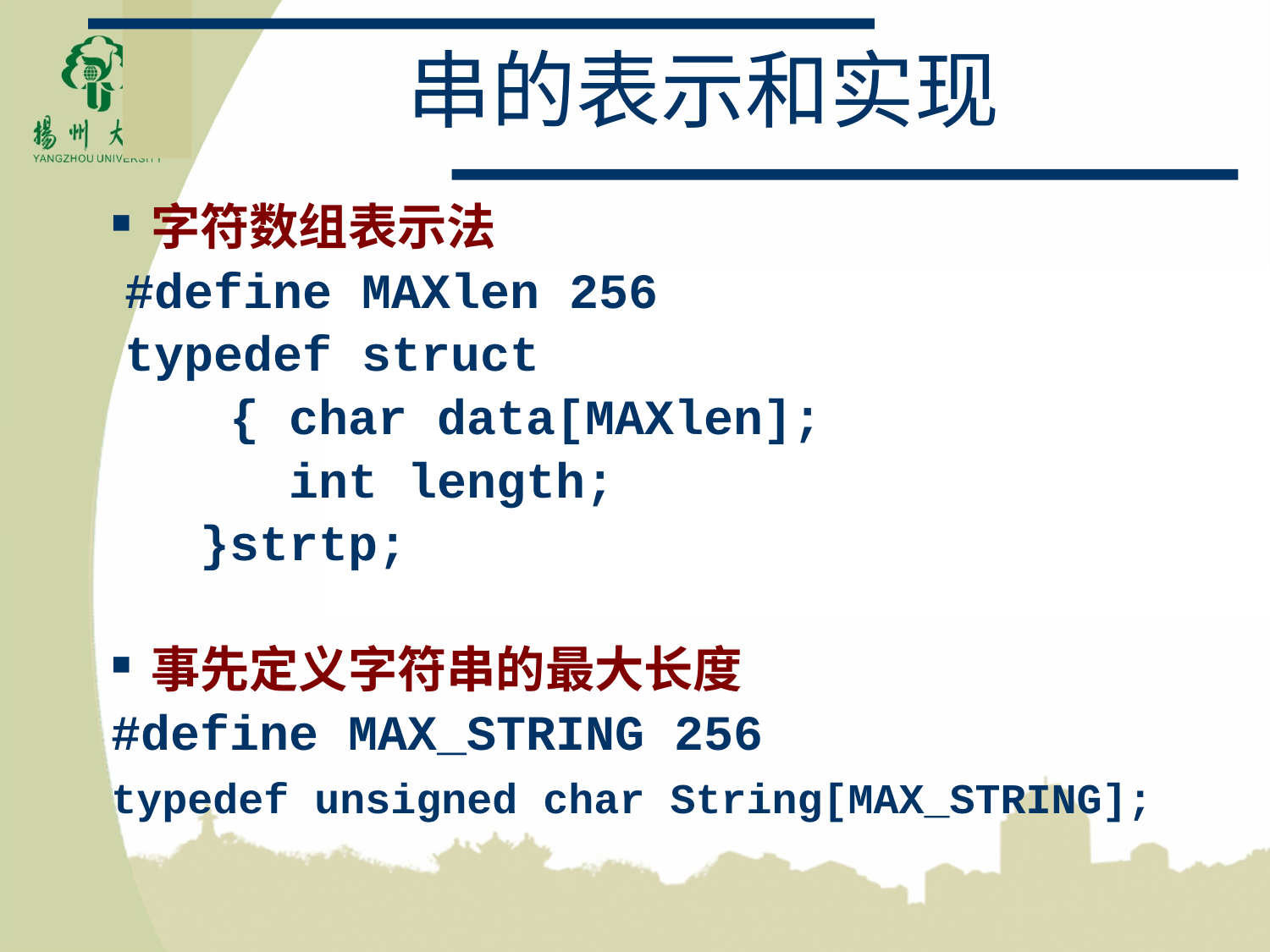

# 串的表示和实现
字符数组表示法
 #define MAXlen 256
 typedef struct
    { char data[MAXlen];
      int length;
   }strtp;

事先定义字符串的最大长度
#define MAX_STRING 256
typedef unsigned char String[MAX_STRING];